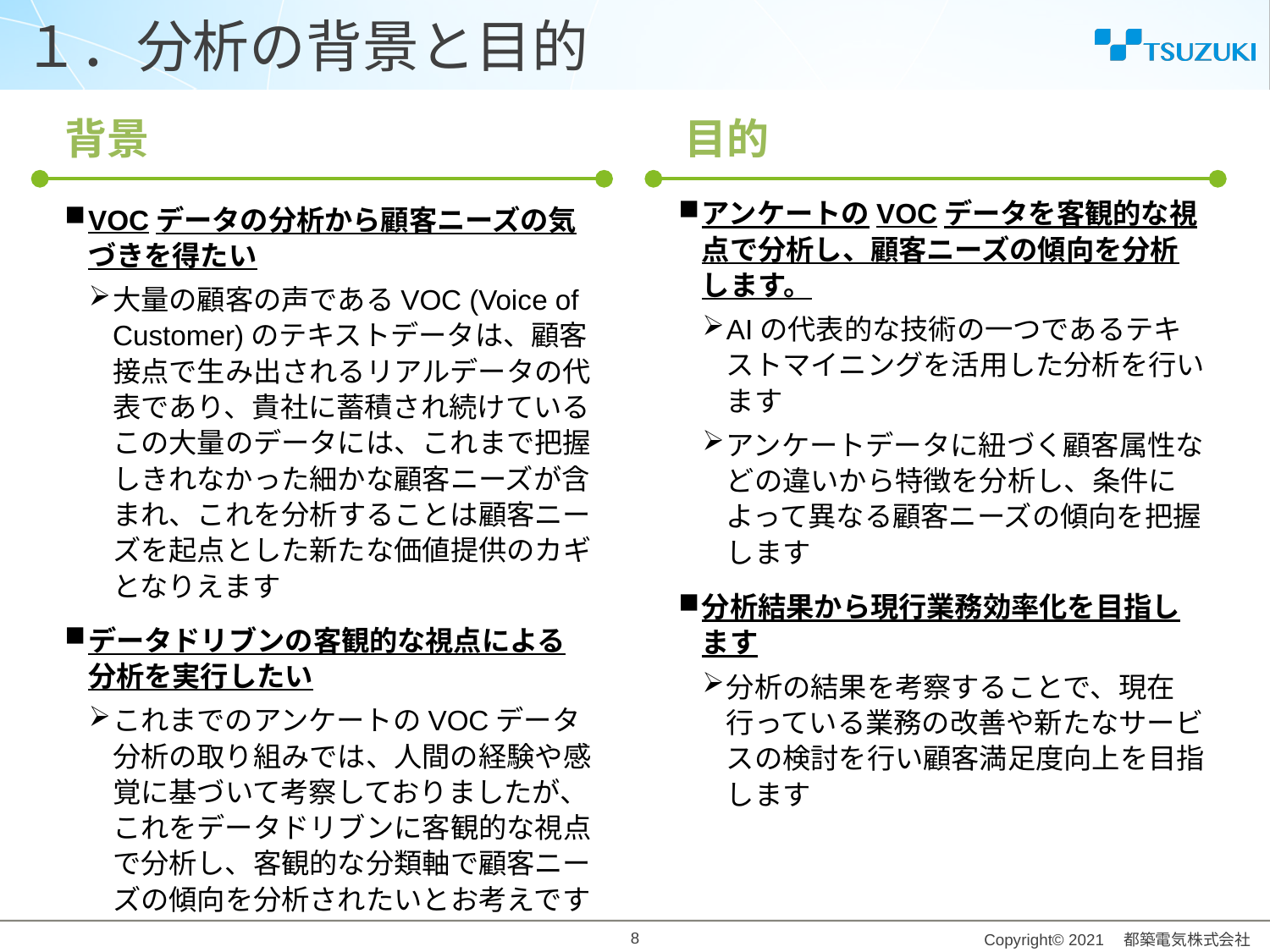

# １．分析の背景と目的
背景
目的
アンケートのVOCデータを客観的な視点で分析し、顧客ニーズの傾向を分析します。
AIの代表的な技術の一つであるテキストマイニングを活用した分析を行います
アンケートデータに紐づく顧客属性などの違いから特徴を分析し、条件によって異なる顧客ニーズの傾向を把握します
分析結果から現行業務効率化を目指します
分析の結果を考察することで、現在行っている業務の改善や新たなサービスの検討を行い顧客満足度向上を目指します

VOCデータの分析から顧客ニーズの気づきを得たい
大量の顧客の声であるVOC (Voice of Customer)のテキストデータは、顧客接点で生み出されるリアルデータの代表であり、貴社に蓄積され続けているこの大量のデータには、これまで把握しきれなかった細かな顧客ニーズが含まれ、これを分析することは顧客ニーズを起点とした新たな価値提供のカギとなりえます
データドリブンの客観的な視点による分析を実行したい
これまでのアンケートのVOCデータ分析の取り組みでは、人間の経験や感覚に基づいて考察しておりましたが、これをデータドリブンに客観的な視点で分析し、客観的な分類軸で顧客ニーズの傾向を分析されたいとお考えです

8
Copyright© 2021　都築電気株式会社